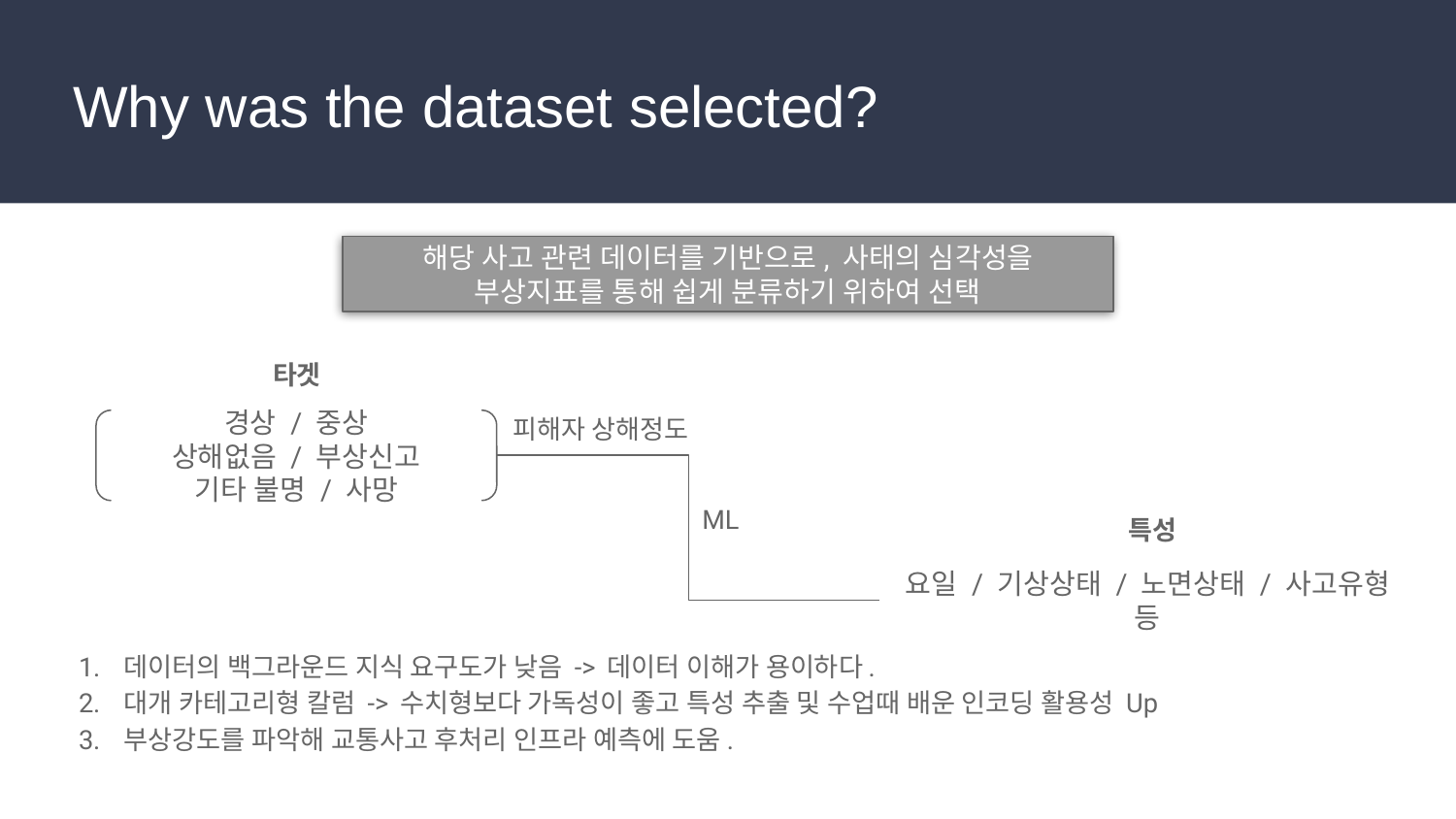

# Why was the dataset selected?

해당 사고 관련 데이터를 기반으로, 사태의 심각성을 부상지표를 통해 쉽게 분류하기 위하여 선택
타겟
피해자 상해정도
경상 / 중상
상해없음 / 부상신고
기타 불명 / 사망
ML
특성
요일 / 기상상태 / 노면상태 / 사고유형 등
데이터의 백그라운드 지식 요구도가 낮음 -> 데이터 이해가 용이하다.
대개 카테고리형 칼럼 -> 수치형보다 가독성이 좋고 특성 추출 및 수업때 배운 인코딩 활용성 Up
부상강도를 파악해 교통사고 후처리 인프라 예측에 도움.